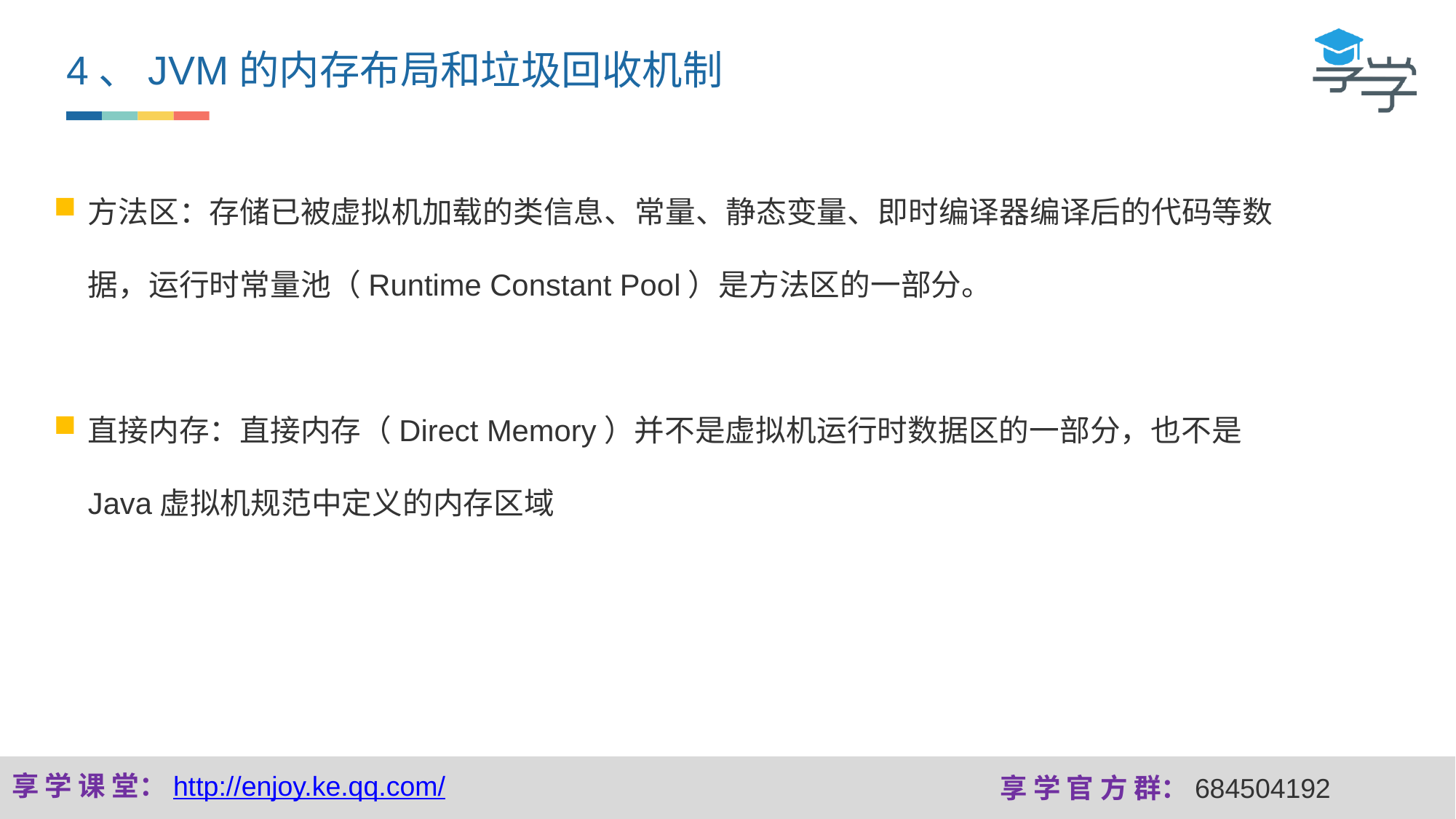

4、JVM的内存布局和垃圾回收机制

方法区：存储已被虚拟机加载的类信息、常量、静态变量、即时编译器编译后的代码等数据，运行时常量池（Runtime Constant Pool）是方法区的一部分。

直接内存：直接内存（Direct Memory）并不是虚拟机运行时数据区的一部分，也不是Java虚拟机规范中定义的内存区域